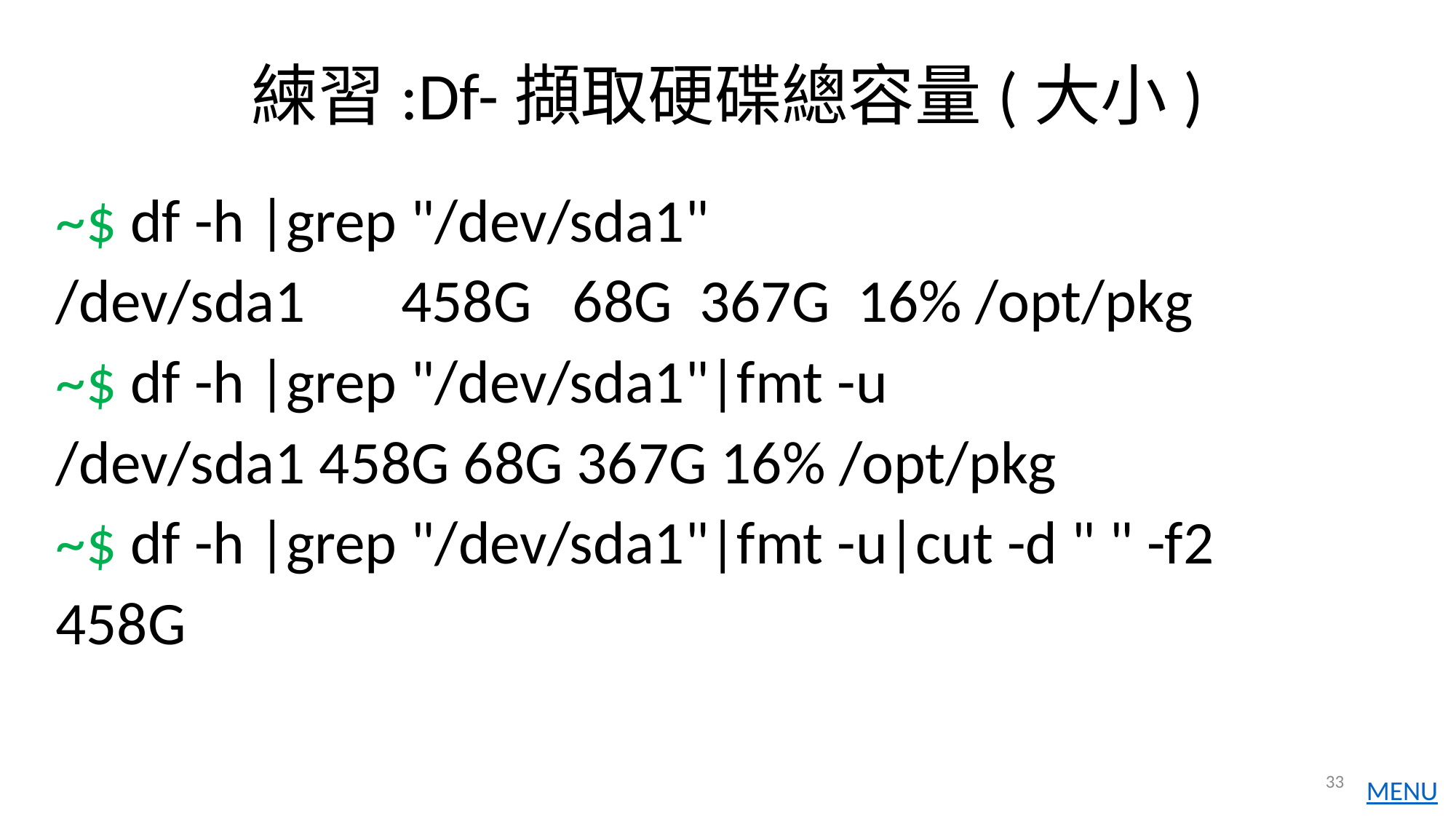

# 練習:Df-擷取硬碟總容量(大小)
~$ df -h |grep "/dev/sda1"
/dev/sda1       458G   68G  367G  16% /opt/pkg
~$ df -h |grep "/dev/sda1"|fmt -u
/dev/sda1 458G 68G 367G 16% /opt/pkg
~$ df -h |grep "/dev/sda1"|fmt -u|cut -d " " -f2
458G

33